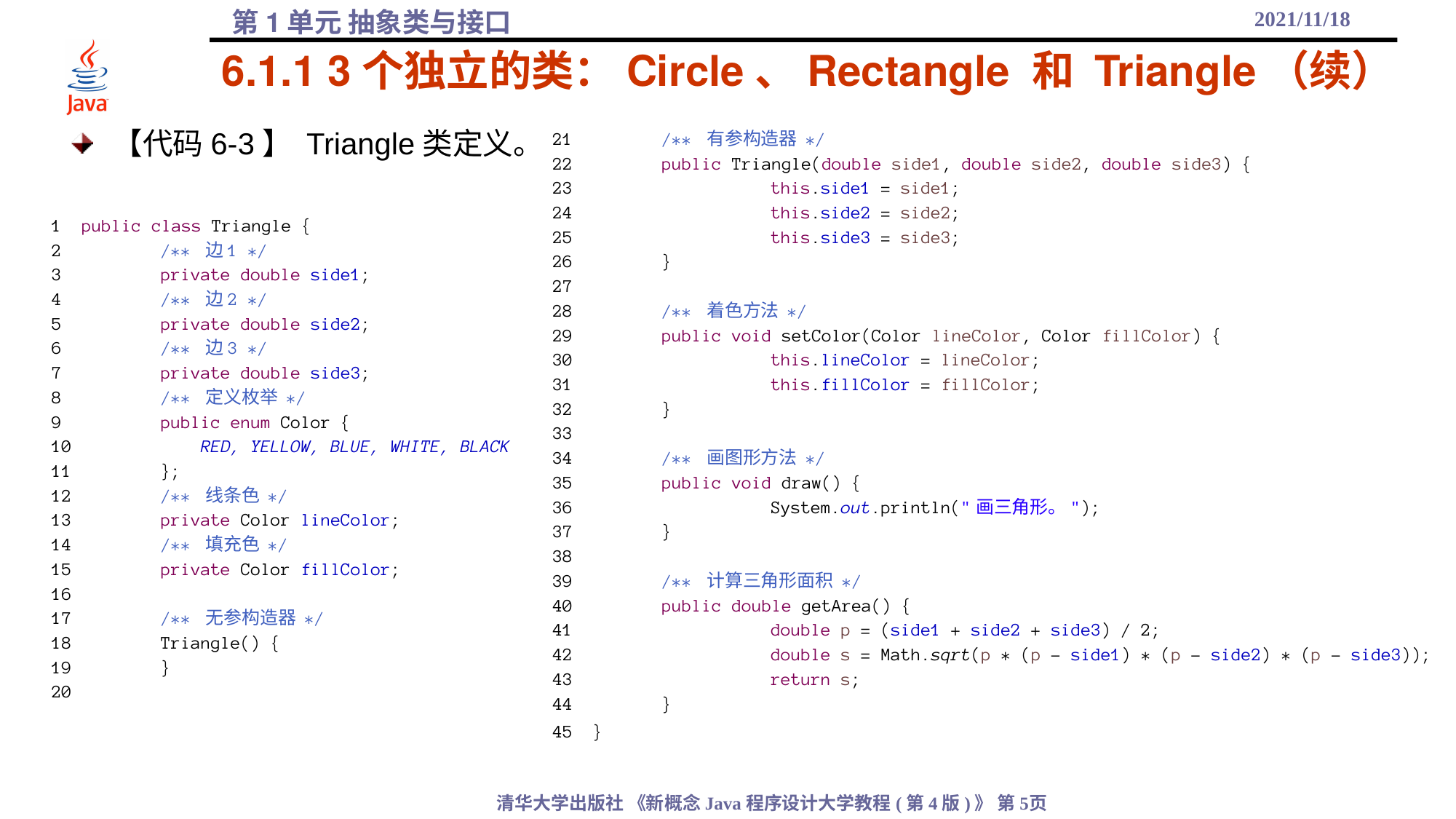

2021/11/18
# 6.1.1 3个独立的类：Circle、Rectangle 和 Triangle（续）

21	/** 有参构造器 */
22	public Triangle(double side1, double side2, double side3) {
23		this.side1 = side1;
24		this.side2 = side2;
25		this.side3 = side3;
26	}
27
28	/** 着色方法 */
29	public void setColor(Color lineColor, Color fillColor) {
30		this.lineColor = lineColor;
31		this.fillColor = fillColor;
32	}
33
34	/** 画图形方法 */
35	public void draw() {
36		System.out.println("画三角形。");
37	}
38
39	/** 计算三角形面积 */
40	public double getArea() {
41		double p = (side1 + side2 + side3) / 2;
42		double s = Math.sqrt(p * (p - side1) * (p - side2) * (p - side3));
43		return s;
44	}
45  }
【代码6-3】 Triangle类定义。
1  public class Triangle {
2	/** 边1 */
3	private double side1;
4	/** 边2 */
5	private double side2;
6	/** 边3 */
7	private double side3;
8	/** 定义枚举 */
9	public enum Color {
10	    RED, YELLOW, BLUE, WHITE, BLACK
11	};
12	/** 线条色 */
13	private Color lineColor;
14	/** 填充色 */
15	private Color fillColor;
16
17	/** 无参构造器 */
18	Triangle() {
19	}
20